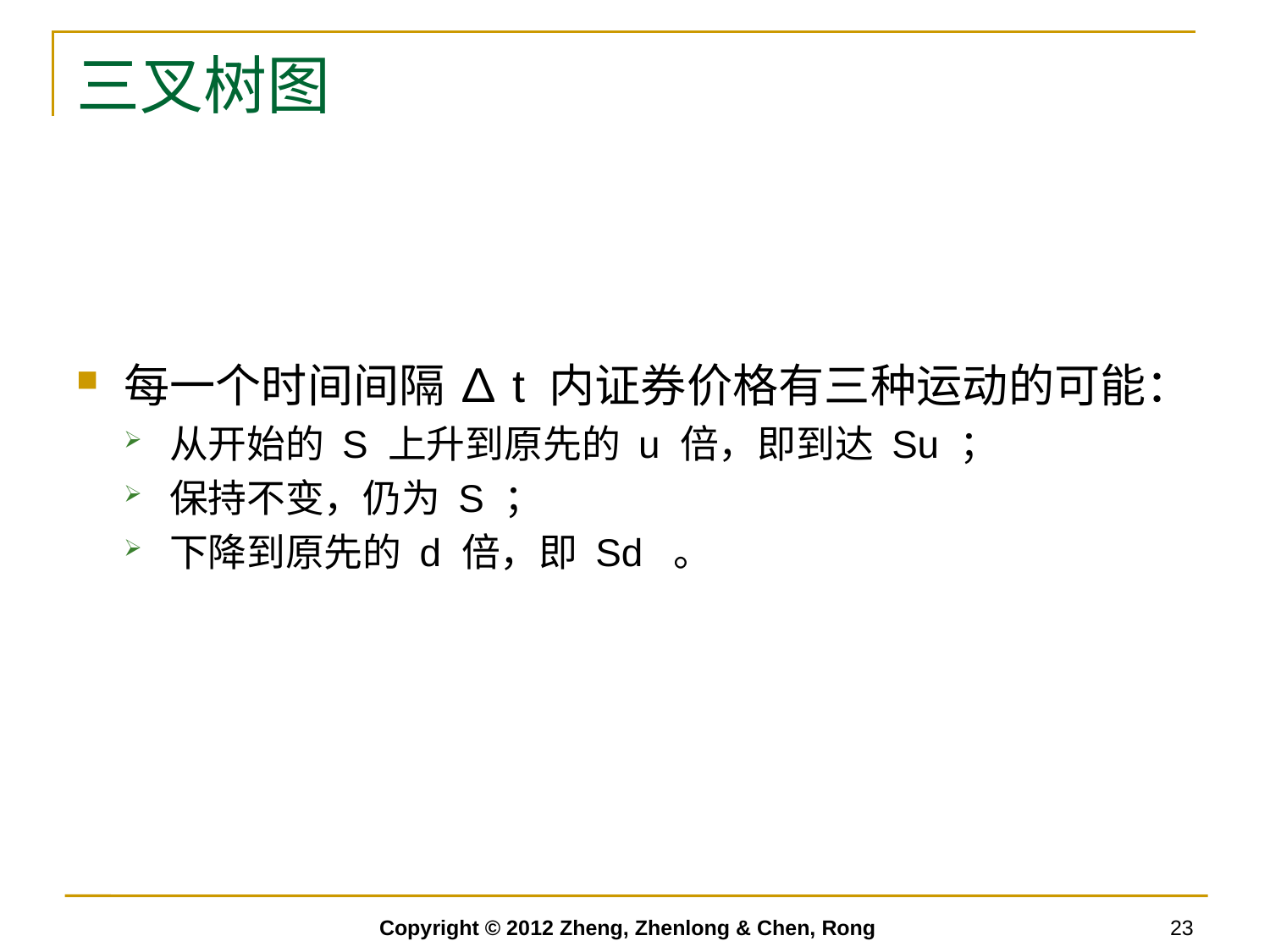

# 三叉树图

每一个时间间隔 ∆t 内证券价格有三种运动的可能：
从开始的 S 上升到原先的 u 倍，即到达 Su ；
保持不变，仍为 S ；
下降到原先的 d 倍，即 Sd  。
Copyright © 2012 Zheng, Zhenlong & Chen, Rong
23